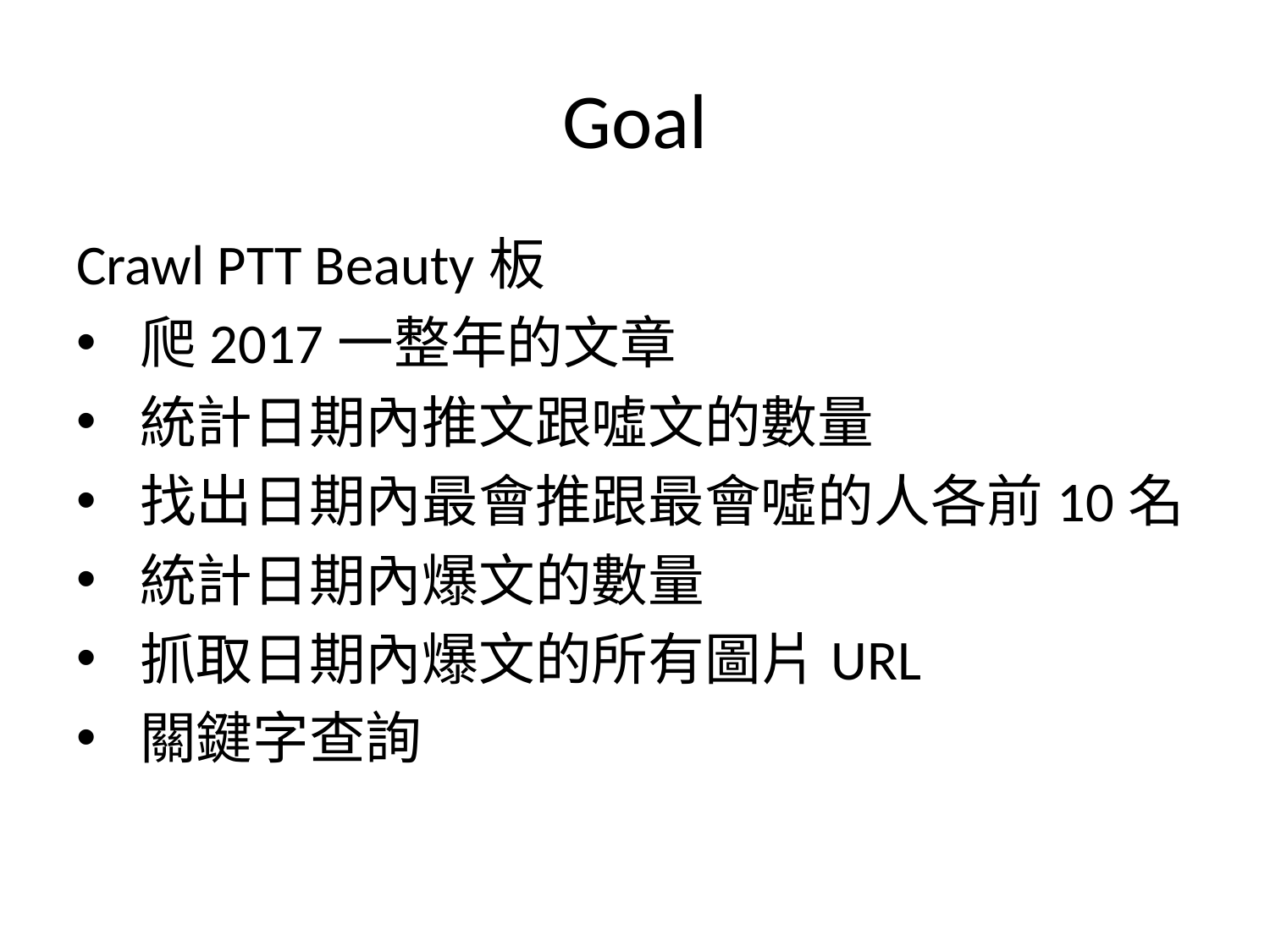

# Goal
Crawl PTT Beauty板
爬2017一整年的文章
統計日期內推文跟噓文的數量
找出日期內最會推跟最會噓的人各前10名
統計日期內爆文的數量
抓取日期內爆文的所有圖片URL
關鍵字查詢